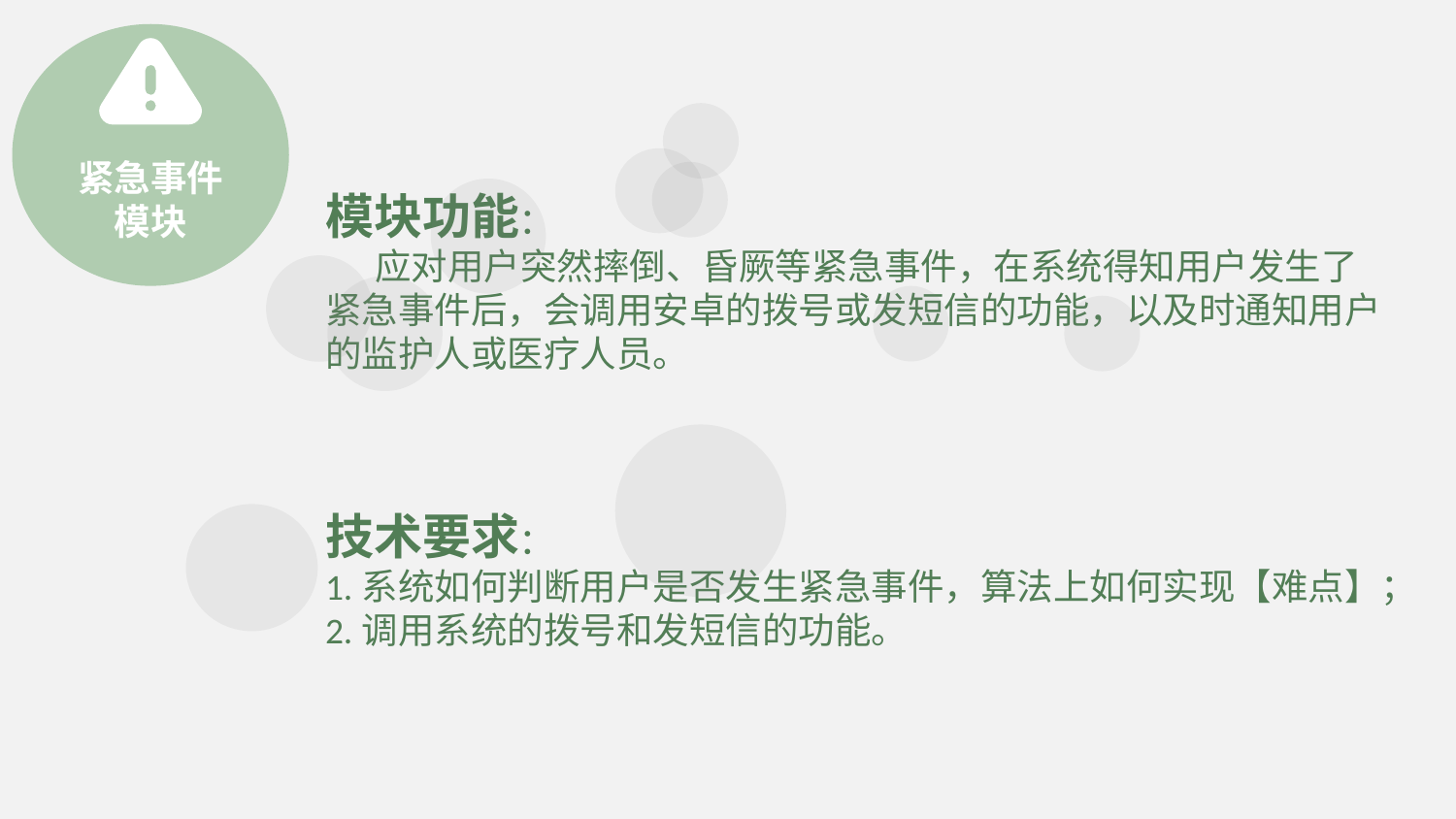

紧急事件模块

模块功能：
     应对用户突然摔倒、昏厥等紧急事件，在系统得知用户发生了紧急事件后，会调用安卓的拨号或发短信的功能，以及时通知用户的监护人或医疗人员。

技术要求：
1.系统如何判断用户是否发生紧急事件，算法上如何实现【难点】；
2.调用系统的拨号和发短信的功能。